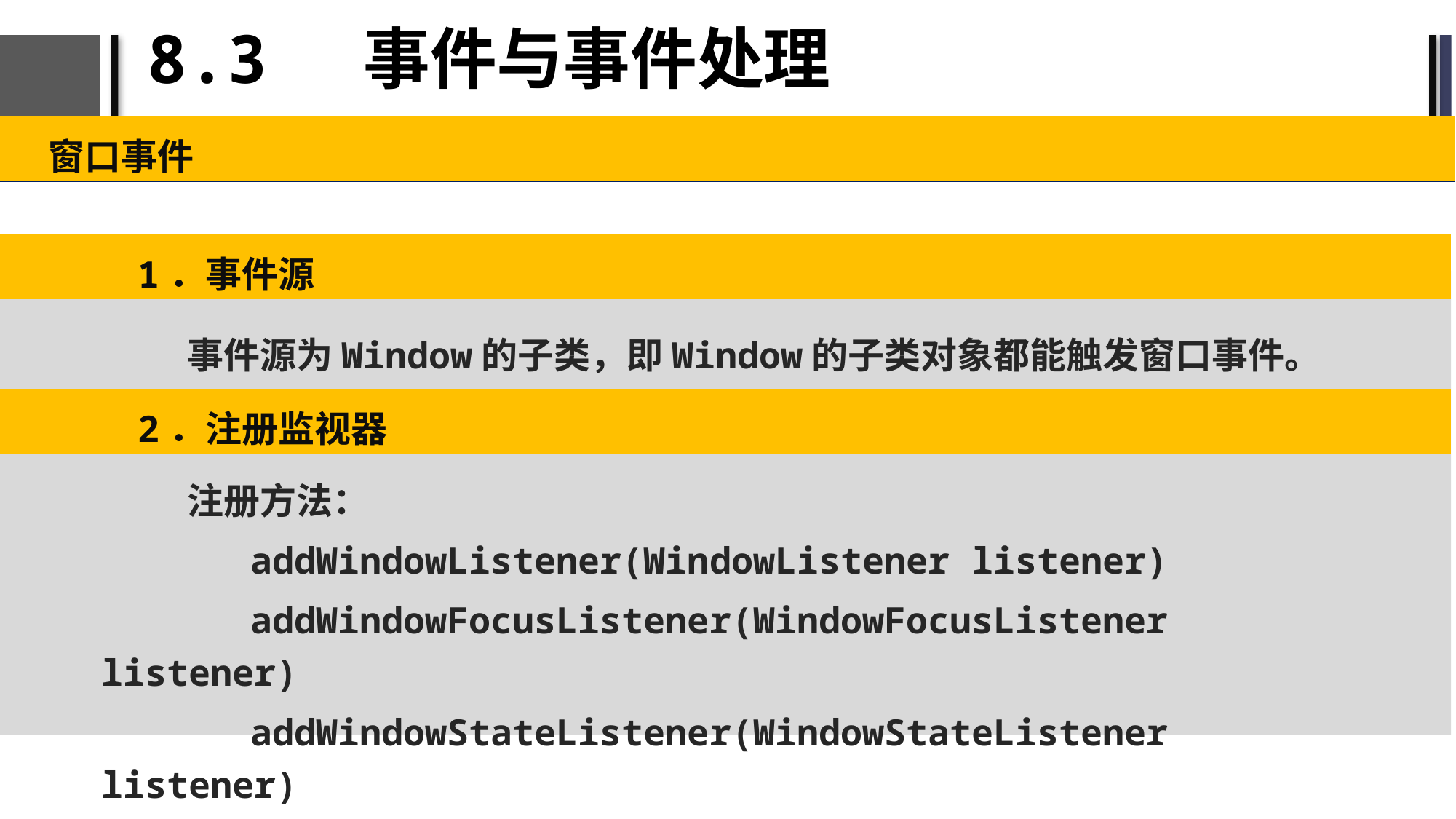

# 8.3  事件与事件处理

窗口事件

1．事件源

事件源为Window的子类，即Window的子类对象都能触发窗口事件。

2．注册监视器
注册方法：
addWindowListener(WindowListener listener)
addWindowFocusListener(WindowFocusListener listener)
addWindowStateListener(WindowStateListener listener)